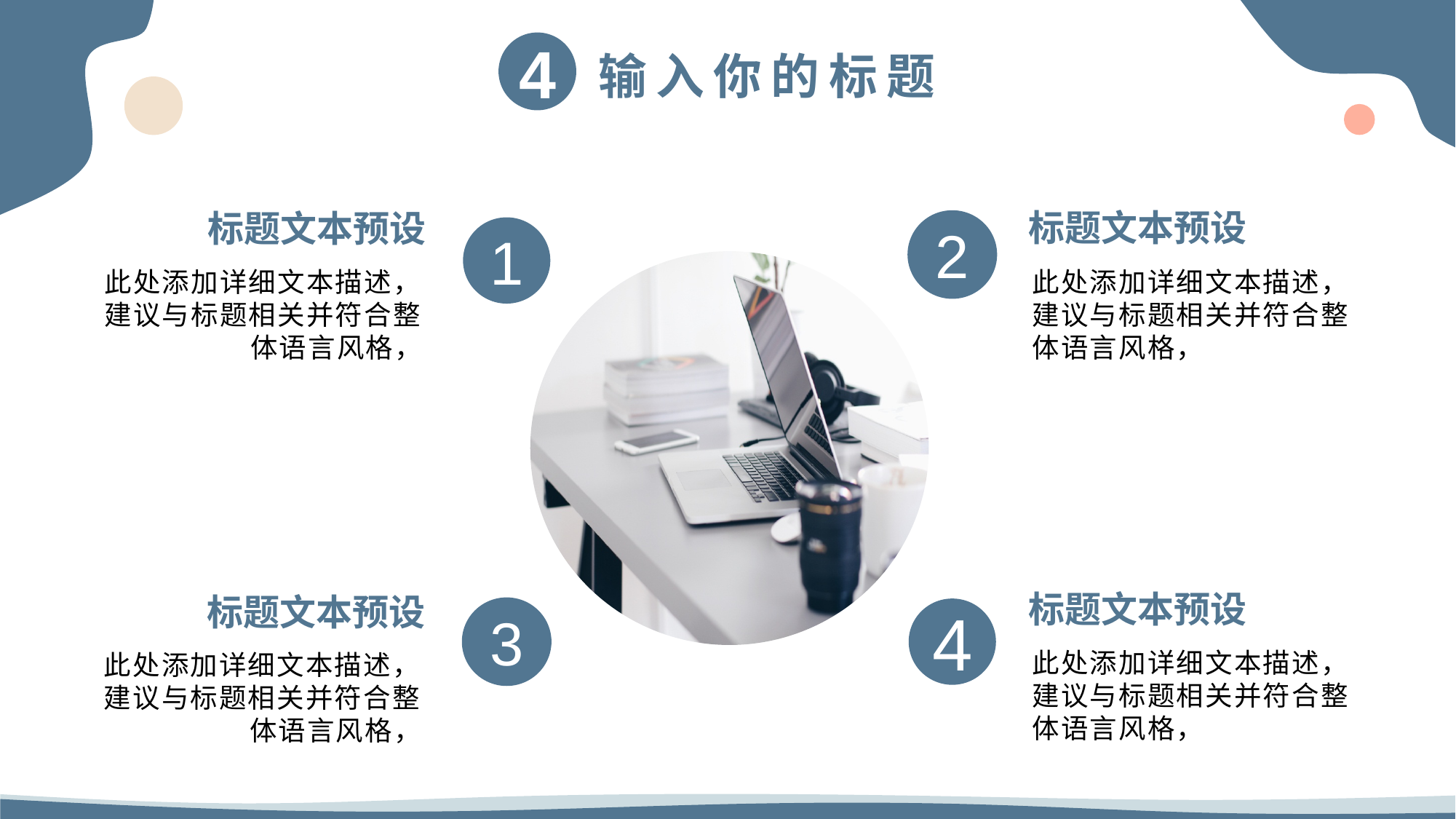

标题文本预设
2
此处添加详细文本描述，建议与标题相关并符合整体语言风格，
标题文本预设
1
此处添加详细文本描述，建议与标题相关并符合整体语言风格，

标题文本预设
4
此处添加详细文本描述，建议与标题相关并符合整体语言风格，
标题文本预设
3
此处添加详细文本描述，建议与标题相关并符合整体语言风格，